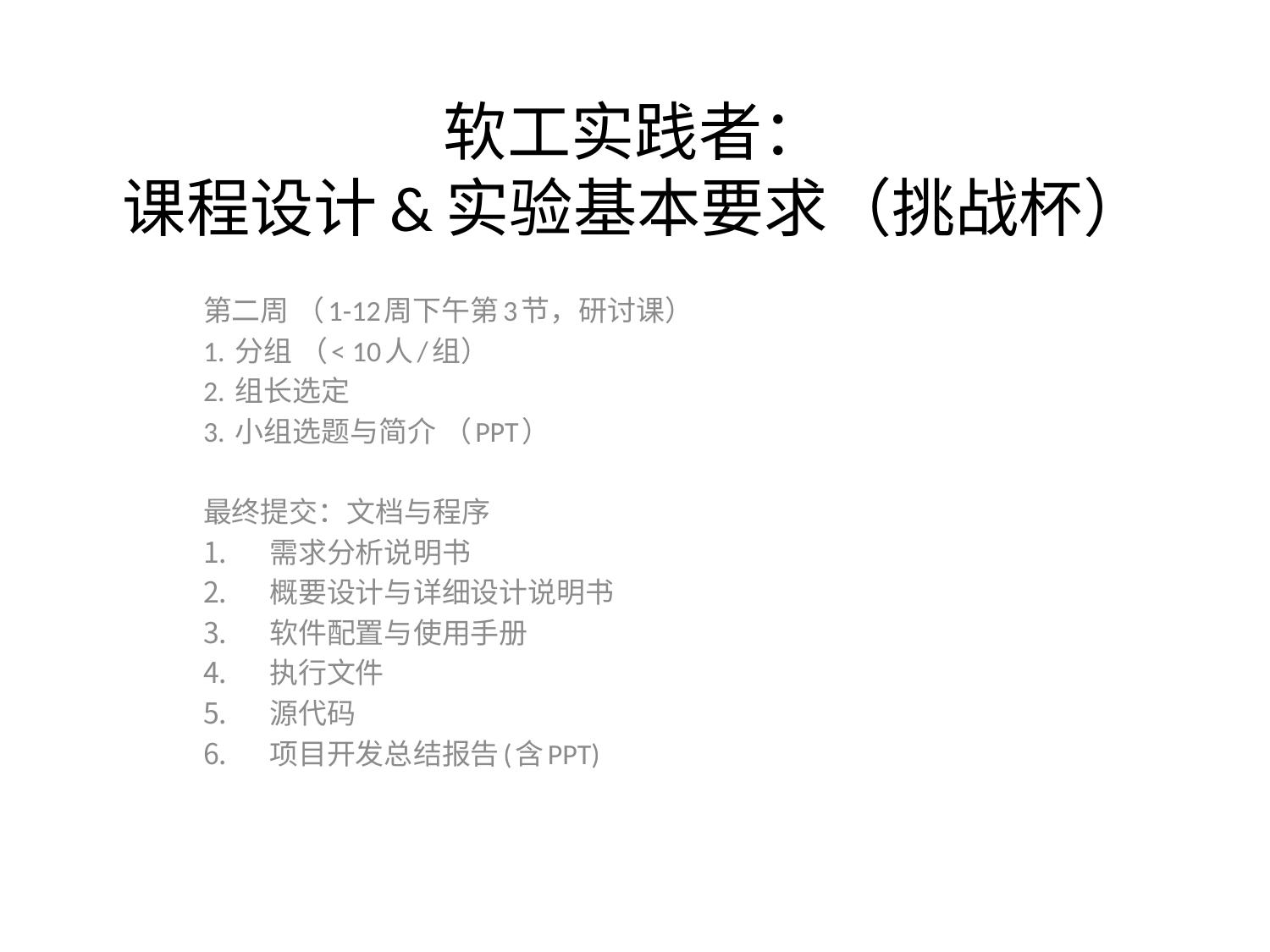

# 软工实践者： 课程设计&实验基本要求（挑战杯）
第二周 （1-12周下午第3节，研讨课）
1. 分组 （< 10人/组）
2. 组长选定
3. 小组选题与简介 （PPT）

最终提交：文档与程序
需求分析说明书
概要设计与详细设计说明书
软件配置与使用手册
执行文件
源代码
项目开发总结报告(含PPT)